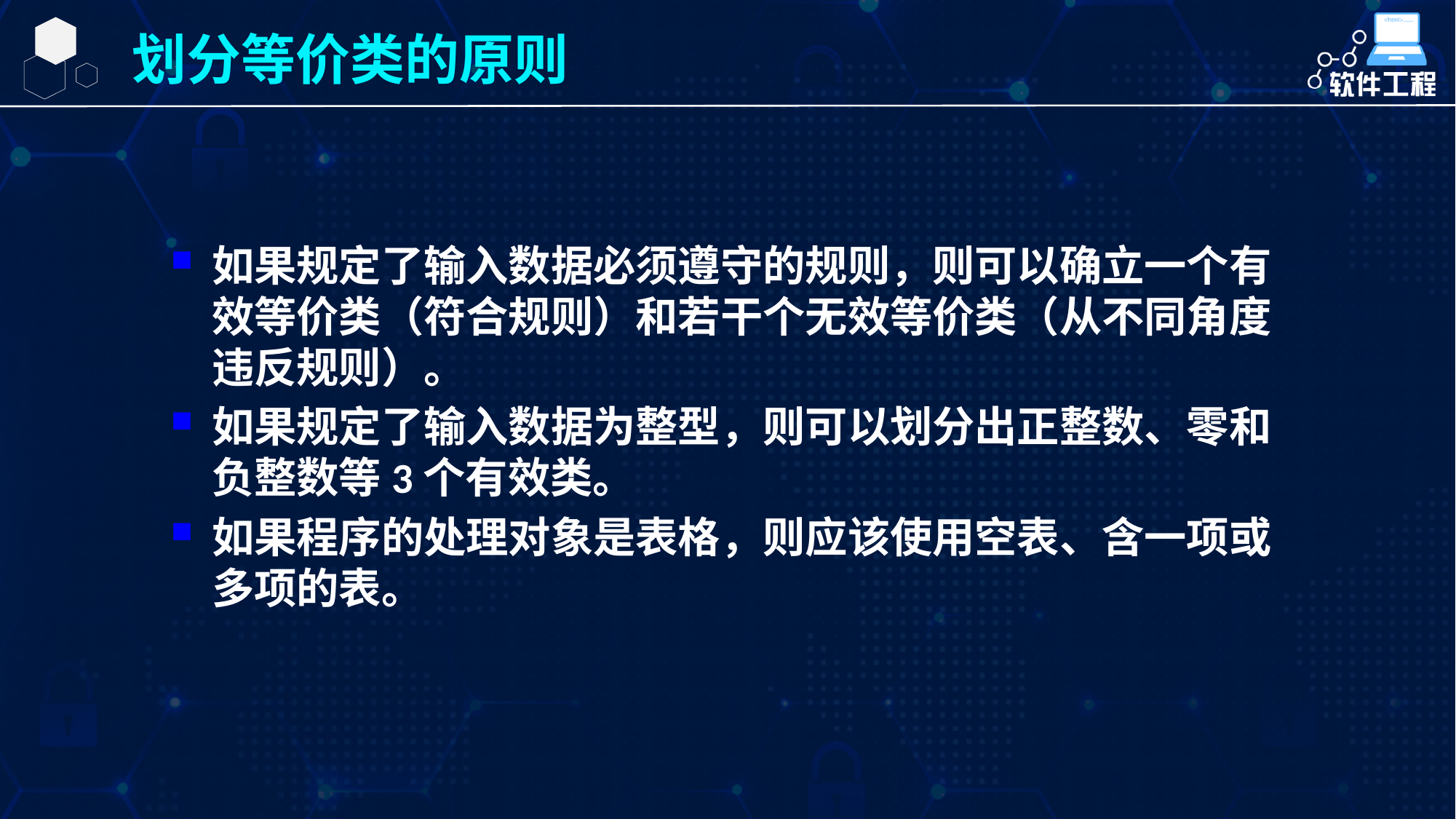

划分等价类的原则
如果规定了输入数据必须遵守的规则，则可以确立一个有效等价类（符合规则）和若干个无效等价类（从不同角度违反规则）。
如果规定了输入数据为整型，则可以划分出正整数、零和负整数等3个有效类。
如果程序的处理对象是表格，则应该使用空表、含一项或多项的表。